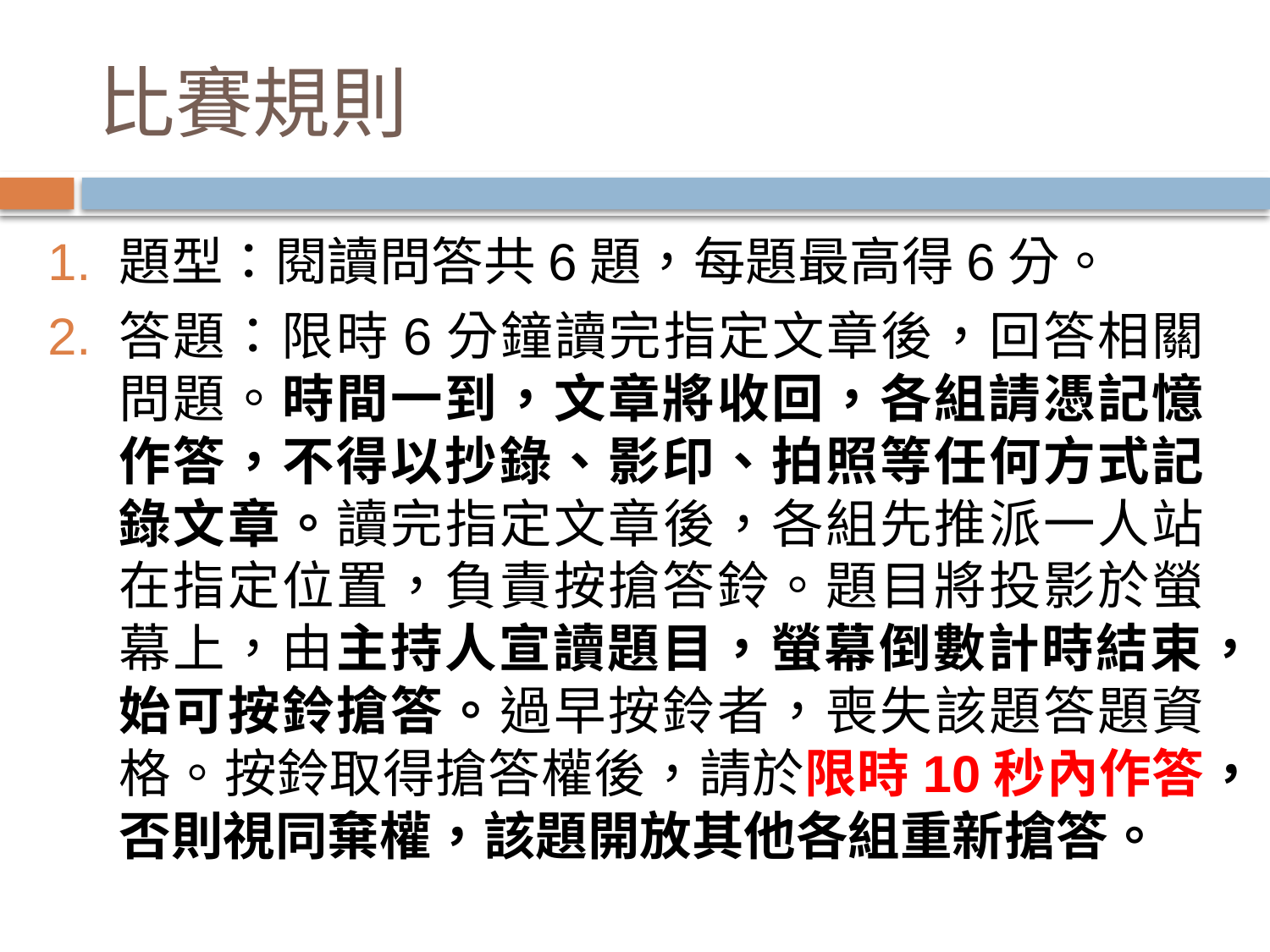

# 比賽規則
題型：閱讀問答共6題，每題最高得6分。
答題：限時6分鐘讀完指定文章後，回答相關問題。時間一到，文章將收回，各組請憑記憶作答，不得以抄錄、影印、拍照等任何方式記錄文章。讀完指定文章後，各組先推派一人站在指定位置，負責按搶答鈴。題目將投影於螢幕上，由主持人宣讀題目，螢幕倒數計時結束，始可按鈴搶答。過早按鈴者，喪失該題答題資格。按鈴取得搶答權後，請於限時10秒內作答，否則視同棄權，該題開放其他各組重新搶答。